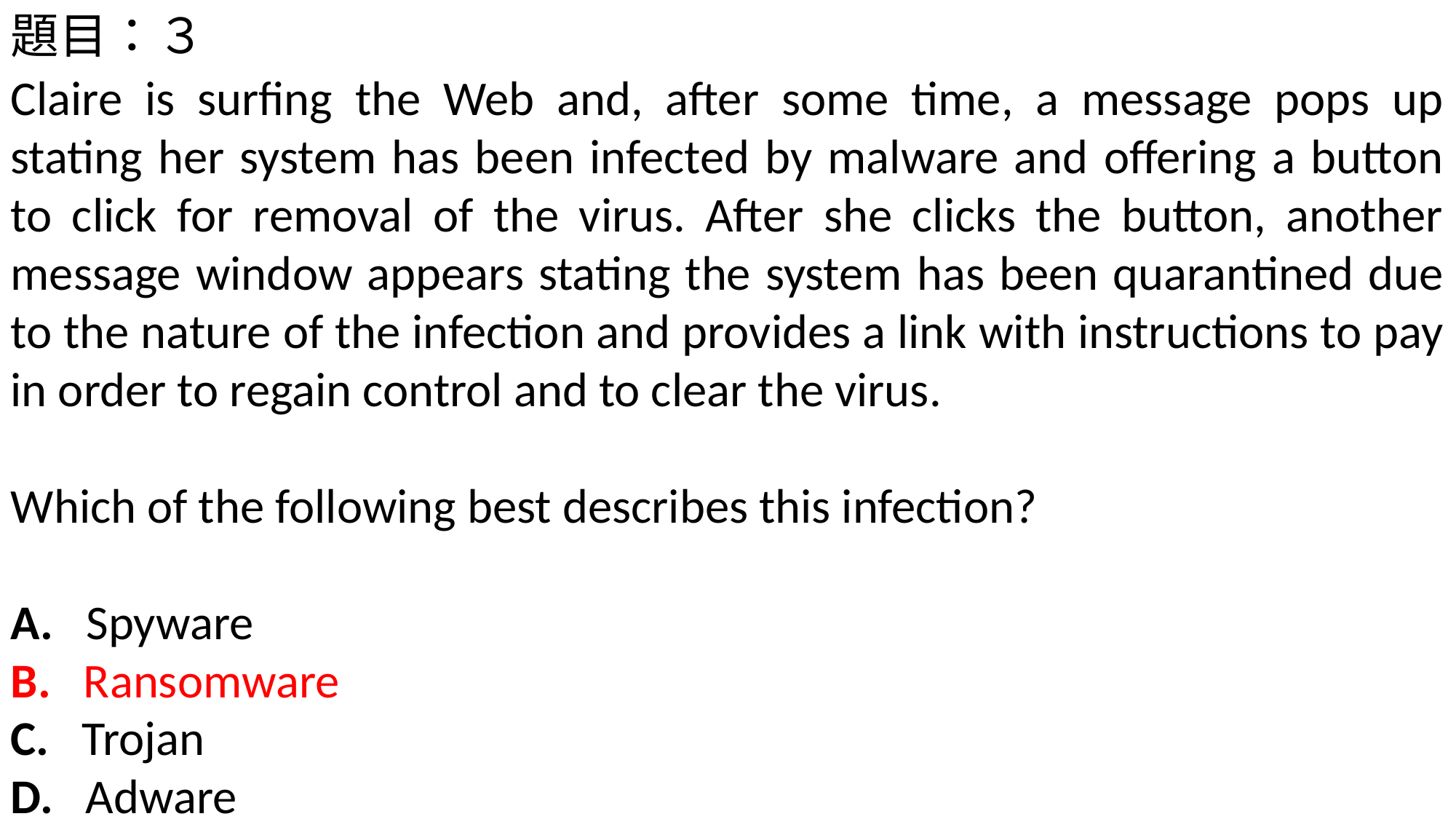

題目：３
Claire is surfing the Web and, after some time, a message pops up stating her system has been infected by malware and offering a button to click for removal of the virus. After she clicks the button, another message window appears stating the system has been quarantined due to the nature of the infection and provides a link with instructions to pay in order to regain control and to clear the virus.

Which of the following best describes this infection?

A.   Spyware
B.   Ransomware
C.   Trojan
D.   Adware